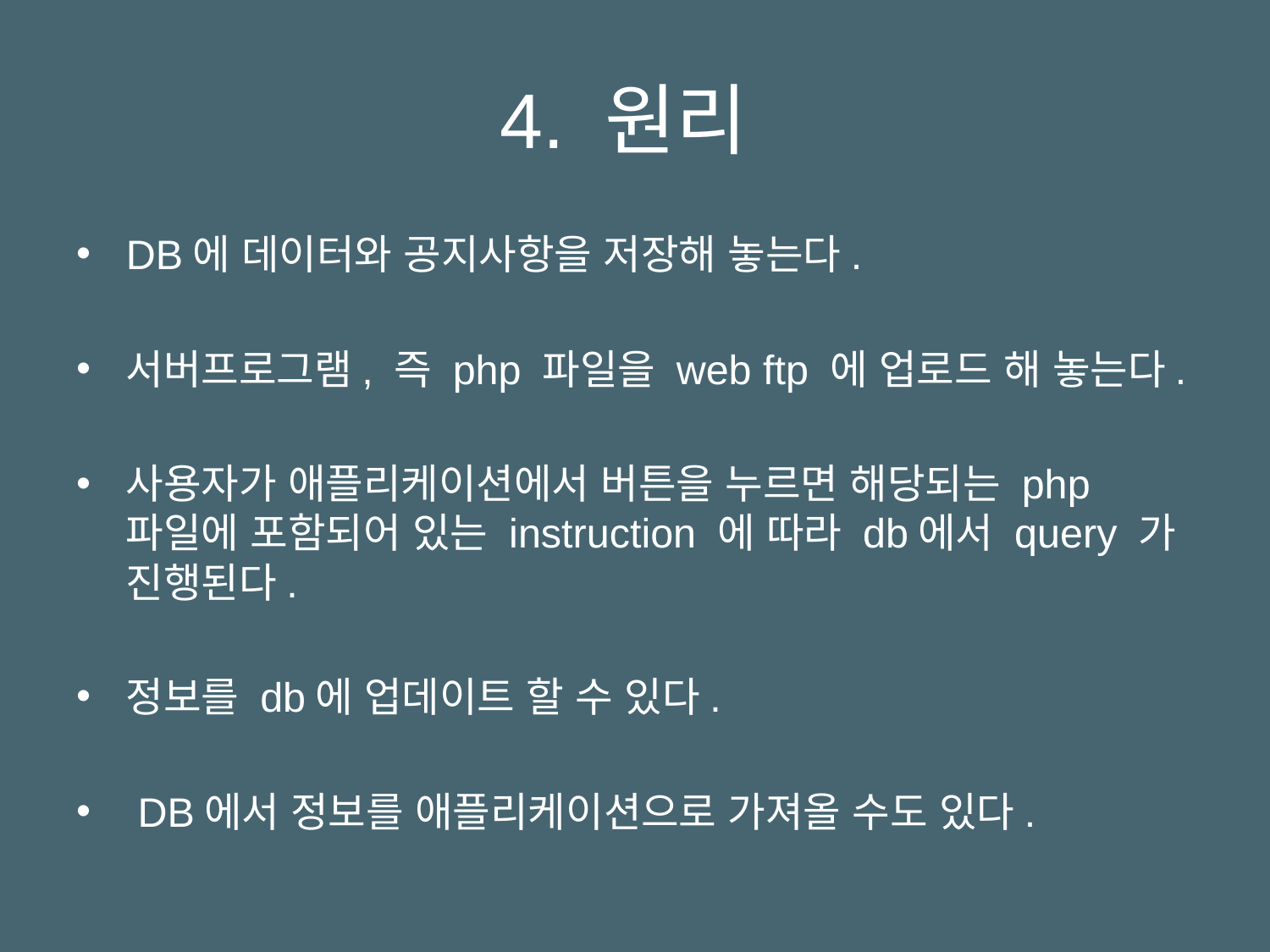

# 4. 원리
DB에 데이터와 공지사항을 저장해 놓는다.

서버프로그램, 즉 php 파일을 web ftp 에 업로드 해 놓는다.

사용자가 애플리케이션에서 버튼을 누르면 해당되는 php 파일에 포함되어 있는 instruction 에 따라 db에서 query 가 진행된다.

정보를 db에 업데이트 할 수 있다.

 DB에서 정보를 애플리케이션으로 가져올 수도 있다.